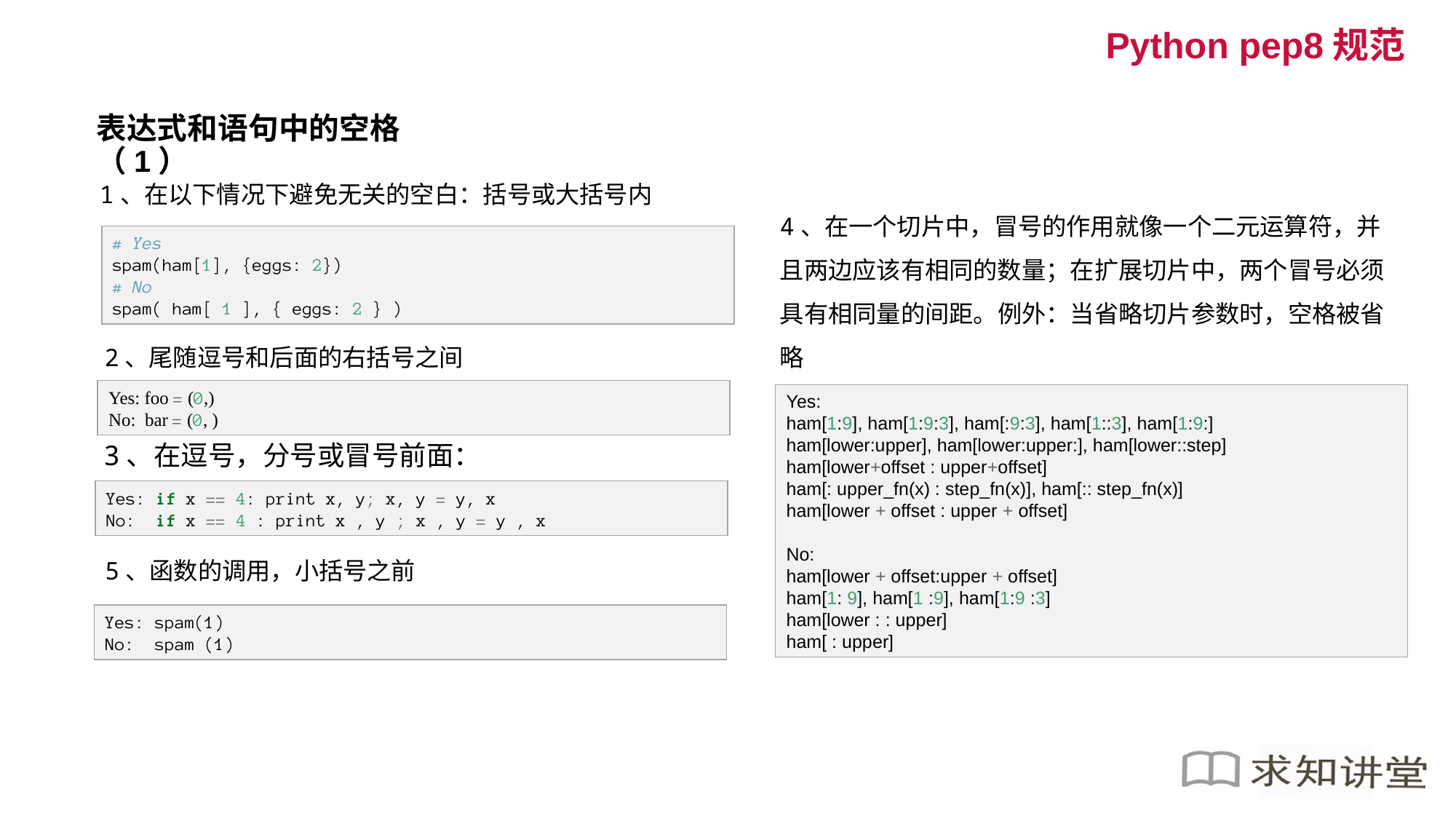

Python pep8规范
表达式和语句中的空格（1）
1、在以下情况下避免无关的空白：括号或大括号内
4、在一个切片中，冒号的作用就像一个二元运算符，并且两边应该有相同的数量；在扩展切片中，两个冒号必须具有相同量的间距。例外：当省略切片参数时，空格被省略

# Yes spam(ham[1], {eggs: 2}) # No spam( ham[ 1 ], { eggs: 2 } )
2、尾随逗号和后面的右括号之间
Yes: foo = (0,)
No:  bar = (0, )
Yes:
ham[1:9], ham[1:9:3], ham[:9:3], ham[1::3], ham[1:9:]
ham[lower:upper], ham[lower:upper:], ham[lower::step]
ham[lower+offset : upper+offset]
ham[: upper_fn(x) : step_fn(x)], ham[:: step_fn(x)]
ham[lower + offset : upper + offset]

No:
ham[lower + offset:upper + offset]
ham[1: 9], ham[1 :9], ham[1:9 :3]
ham[lower : : upper]
ham[ : upper]
3、在逗号，分号或冒号前面：

Yes: if x == 4: print x, y; x, y = y, x
No:  if x == 4 : print x , y ; x , y = y , x
5、函数的调用，小括号之前
Yes: spam(1)
No:  spam (1)